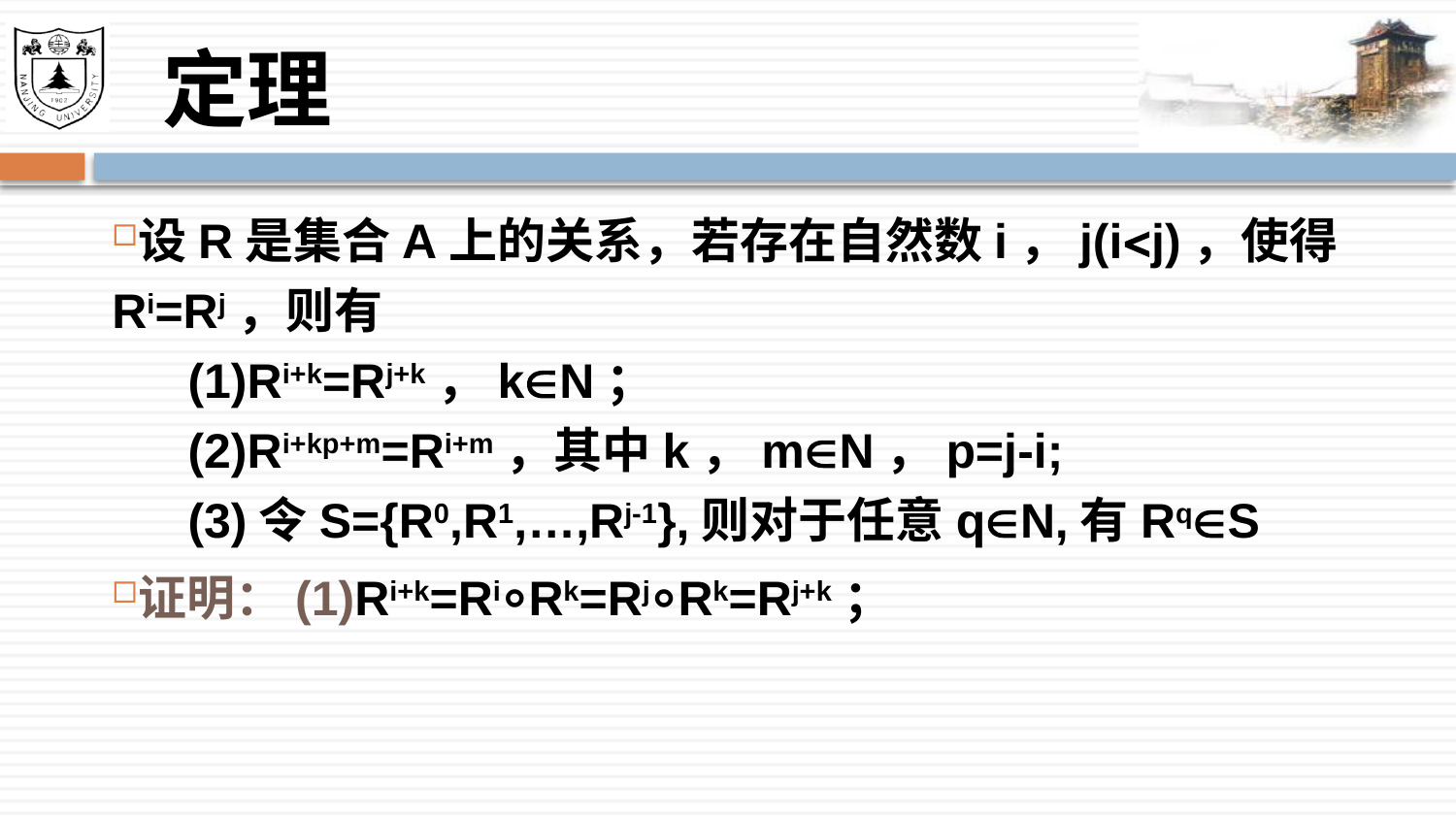

# 定理
设R是集合A上的关系，若存在自然数i，j(i<j)，使得Ri=Rj，则有
	(1)Ri+k=Rj+k，k∈N；
	(2)Ri+kp+m=Ri+m，其中k，m∈N，p=j-i;
	(3)令S={R0,R1,…,Rj-1},则对于任意q∈N,有Rq∈S
证明：(1)Ri+k=Ri⸰Rk=Rj⸰Rk=Rj+k；